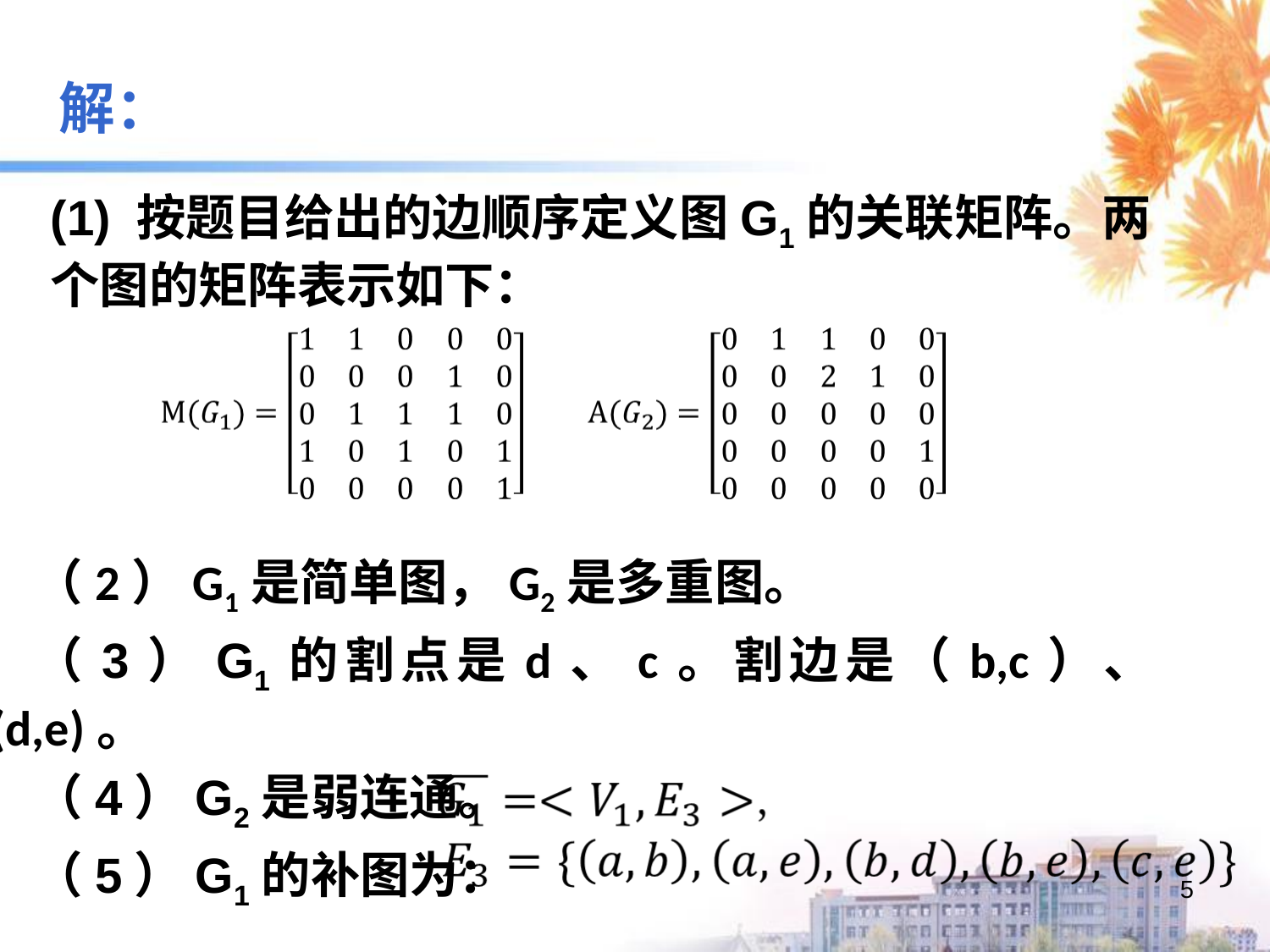

解：

(1) 按题目给出的边顺序定义图G1的关联矩阵。两个图的矩阵表示如下：

（2）G1是简单图，G2是多重图。
（3）G1的割点是d、c。割边是（b,c）、(d,e)。
（4）G2是弱连通。
（5）G1的补图为：

5